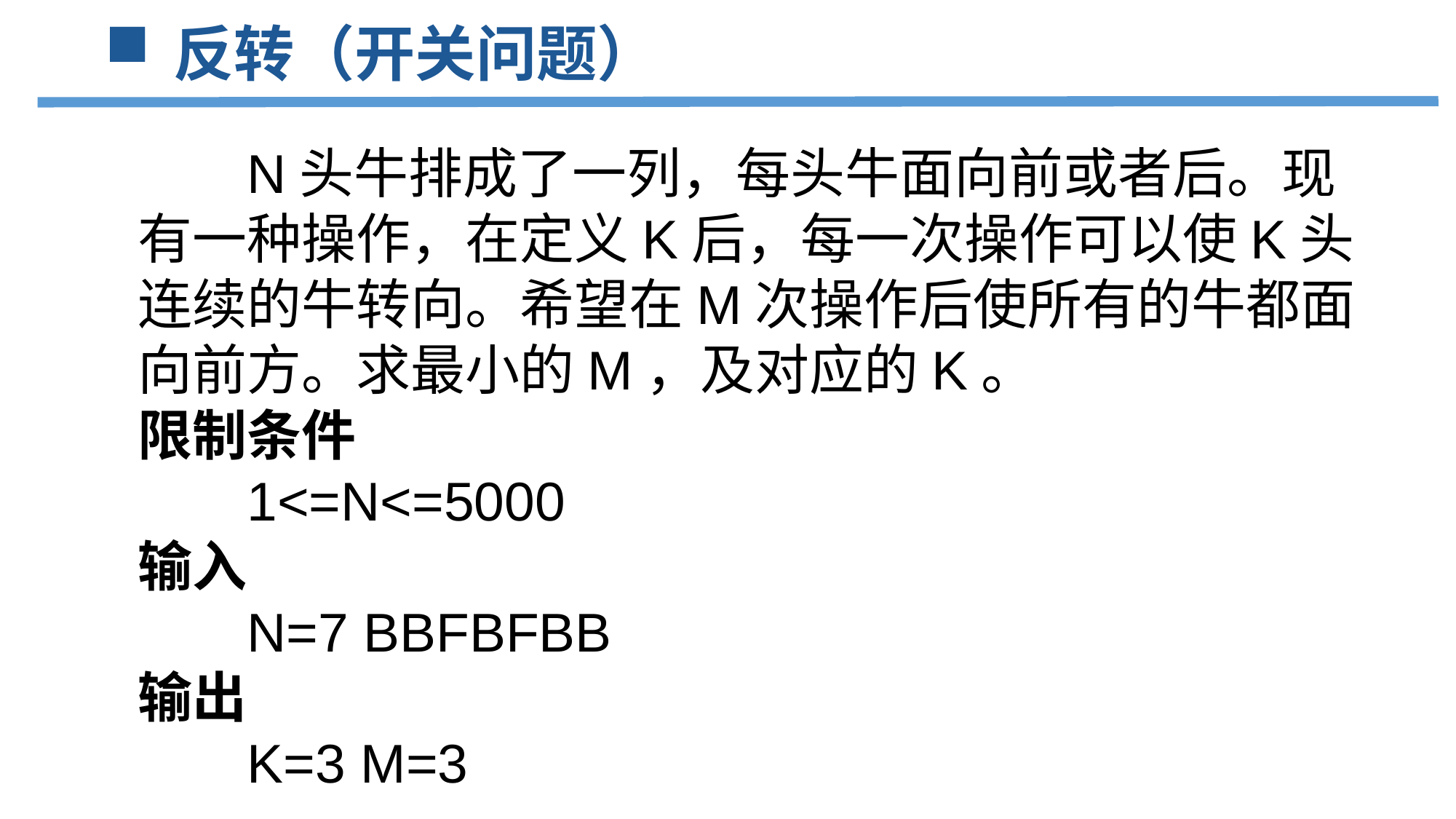

反转（开关问题）
	N头牛排成了一列，每头牛面向前或者后。现有一种操作，在定义K后，每一次操作可以使K头连续的牛转向。希望在M次操作后使所有的牛都面向前方。求最小的M，及对应的K。
限制条件
	1<=N<=5000
输入
	N=7 BBFBFBB
输出
	K=3 M=3